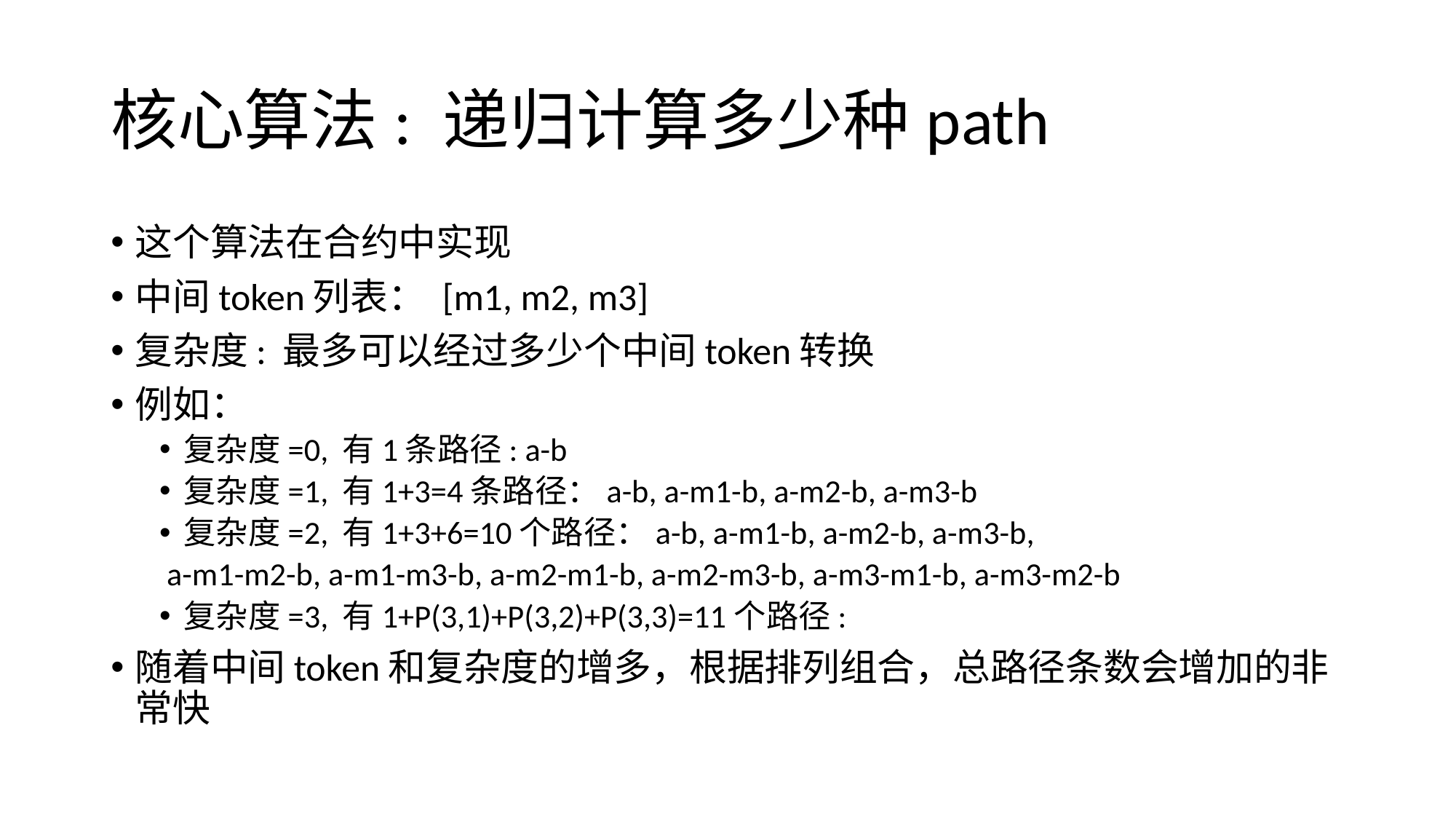

# 核心算法: 递归计算多少种path
这个算法在合约中实现
中间token列表： [m1, m2, m3]
复杂度: 最多可以经过多少个中间token转换
例如：
复杂度=0, 有1条路径: a-b
复杂度=1, 有1+3=4条路径：a-b, a-m1-b, a-m2-b, a-m3-b
复杂度=2, 有1+3+6=10个路径：a-b, a-m1-b, a-m2-b, a-m3-b,
 a-m1-m2-b, a-m1-m3-b, a-m2-m1-b, a-m2-m3-b, a-m3-m1-b, a-m3-m2-b
复杂度=3, 有1+P(3,1)+P(3,2)+P(3,3)=11个路径:
随着中间token和复杂度的增多，根据排列组合，总路径条数会增加的非常快